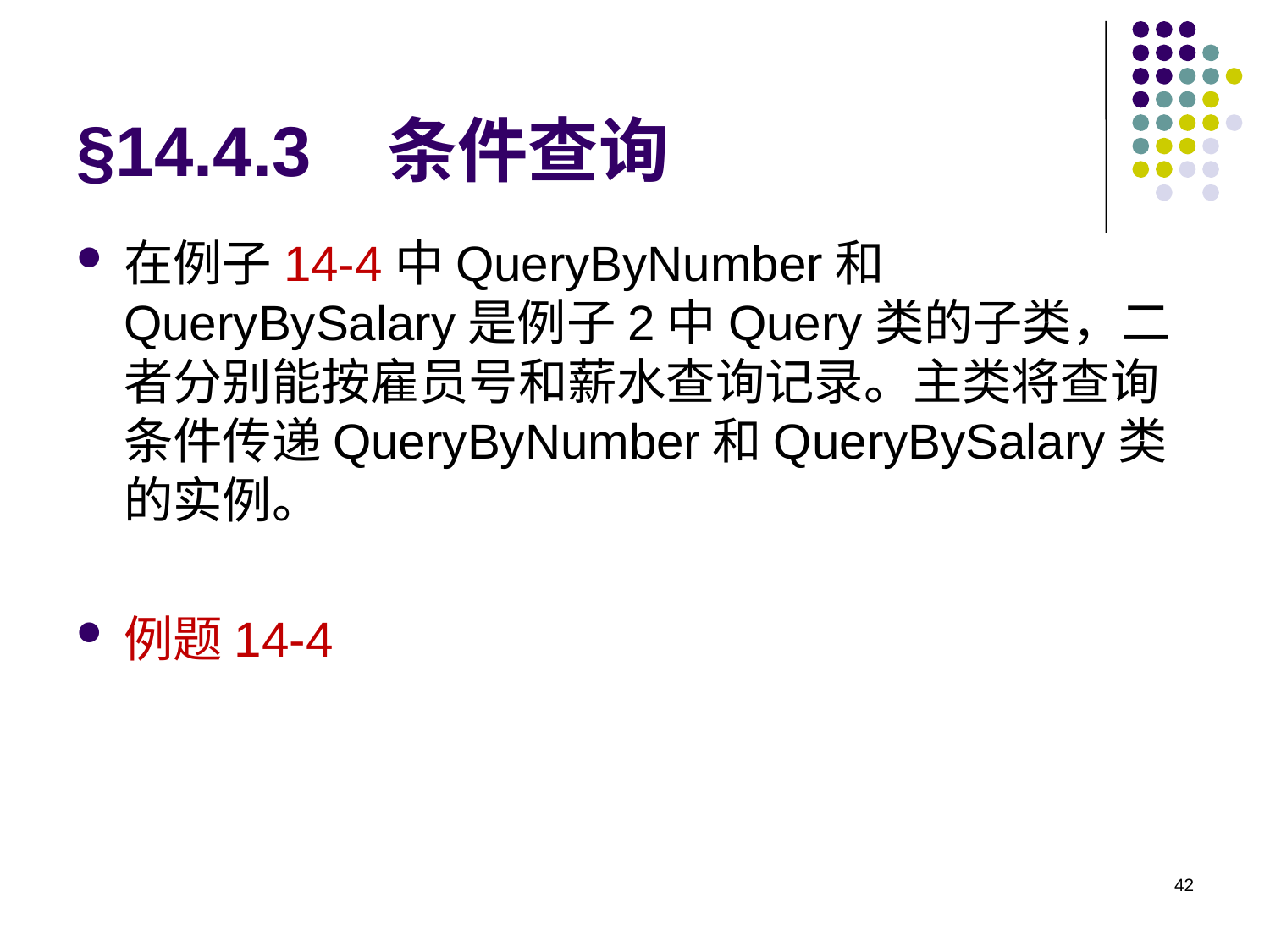

# §14.4.3   条件查询
在例子14-4中QueryByNumber和QueryBySalary是例子2中Query类的子类，二者分别能按雇员号和薪水查询记录。主类将查询条件传递QueryByNumber和QueryBySalary类的实例。

例题14-4

42